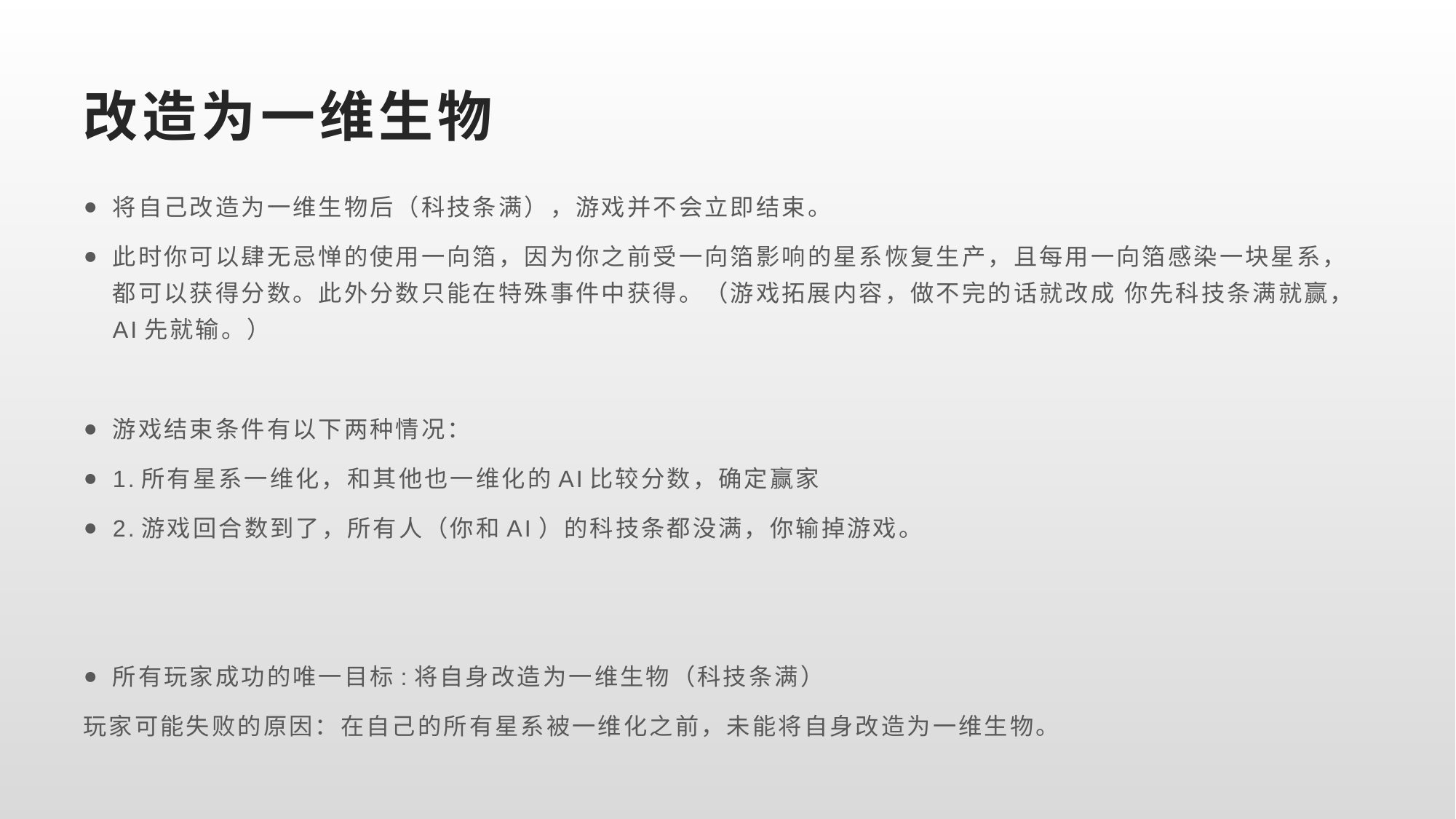

# 改造为一维生物
将自己改造为一维生物后（科技条满），游戏并不会立即结束。
此时你可以肆无忌惮的使用一向箔，因为你之前受一向箔影响的星系恢复生产，且每用一向箔感染一块星系，都可以获得分数。此外分数只能在特殊事件中获得。（游戏拓展内容，做不完的话就改成 你先科技条满就赢，AI先就输。）

游戏结束条件有以下两种情况：
1.所有星系一维化，和其他也一维化的AI比较分数，确定赢家
2.游戏回合数到了，所有人（你和AI）的科技条都没满，你输掉游戏。

所有玩家成功的唯一目标:将自身改造为一维生物（科技条满）
玩家可能失败的原因：在自己的所有星系被一维化之前，未能将自身改造为一维生物。